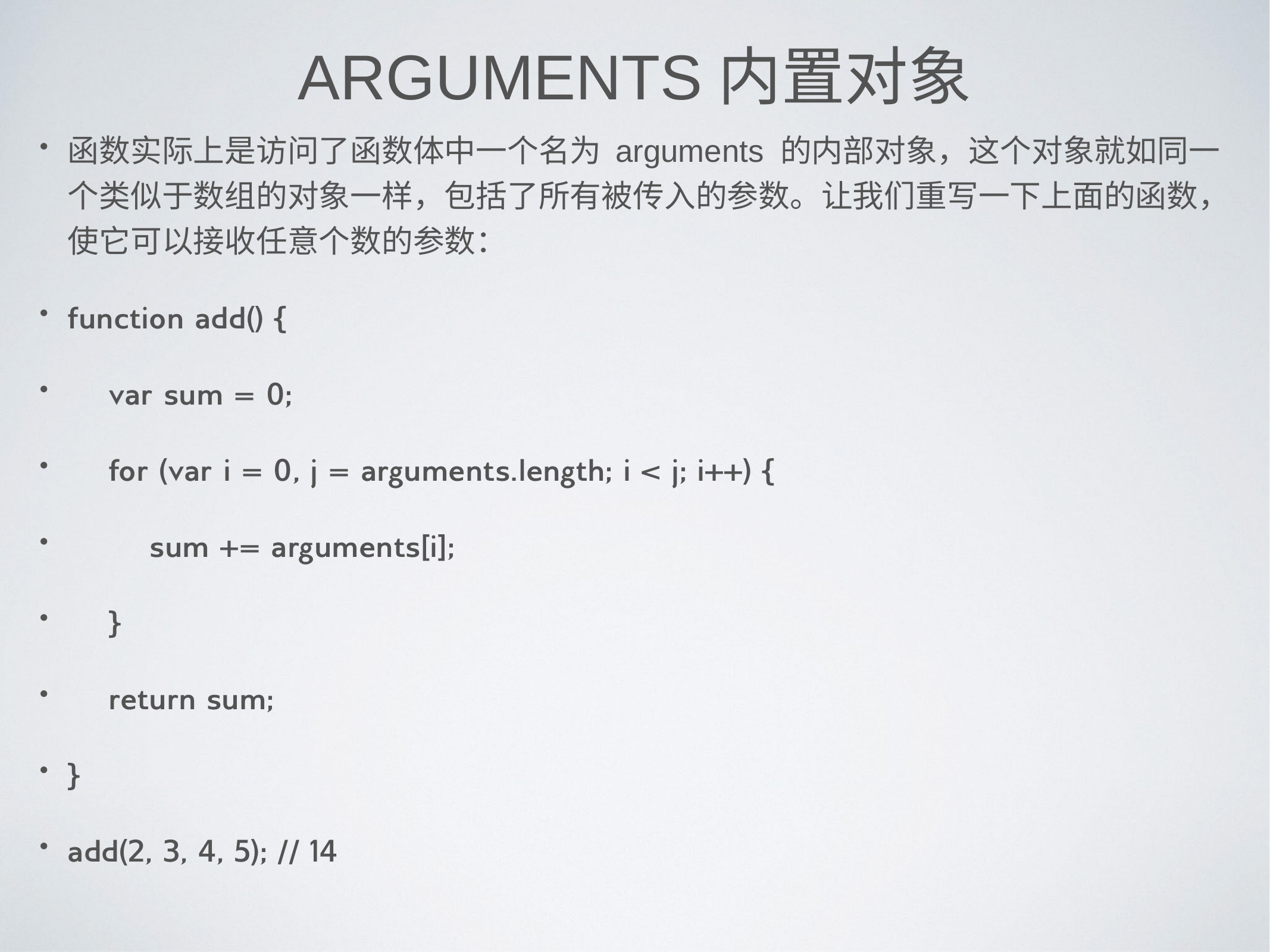

# arguments内置对象
函数实际上是访问了函数体中一个名为 arguments 的内部对象，这个对象就如同一个类似于数组的对象一样，包括了所有被传入的参数。让我们重写一下上面的函数，使它可以接收任意个数的参数：
function add() {
    var sum = 0;
    for (var i = 0, j = arguments.length; i < j; i++) {
        sum += arguments[i];
    }
    return sum;
}
add(2, 3, 4, 5); // 14